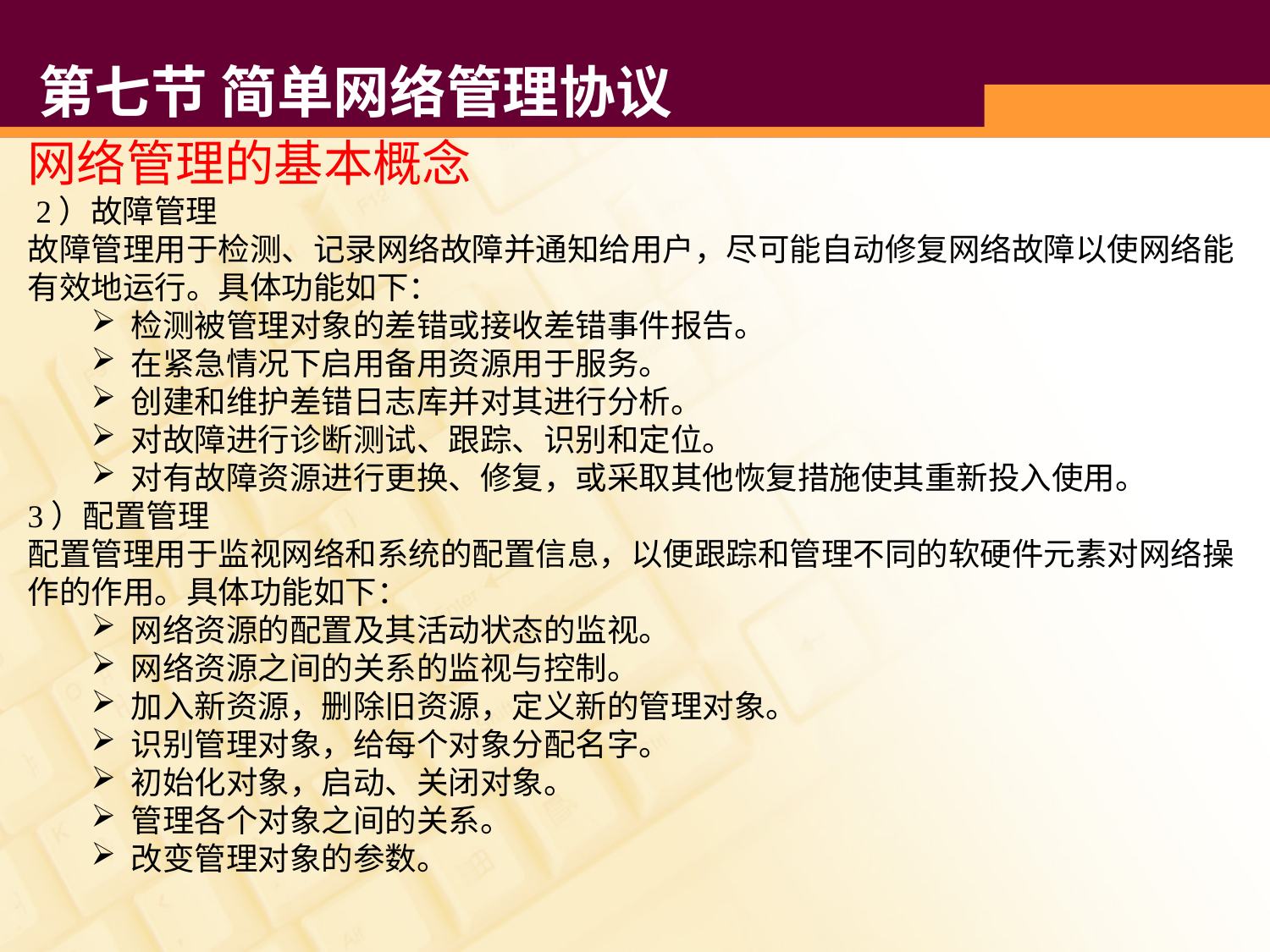

# 第七节 简单网络管理协议
网络管理的基本概念
 2）故障管理
故障管理用于检测、记录网络故障并通知给用户，尽可能自动修复网络故障以使网络能有效地运行。具体功能如下：
检测被管理对象的差错或接收差错事件报告。
在紧急情况下启用备用资源用于服务。
创建和维护差错日志库并对其进行分析。
对故障进行诊断测试、跟踪、识别和定位。
对有故障资源进行更换、修复，或采取其他恢复措施使其重新投入使用。
3）配置管理
配置管理用于监视网络和系统的配置信息，以便跟踪和管理不同的软硬件元素对网络操作的作用。具体功能如下：
网络资源的配置及其活动状态的监视。
网络资源之间的关系的监视与控制。
加入新资源，删除旧资源，定义新的管理对象。
识别管理对象，给每个对象分配名字。
初始化对象，启动、关闭对象。
管理各个对象之间的关系。
改变管理对象的参数。